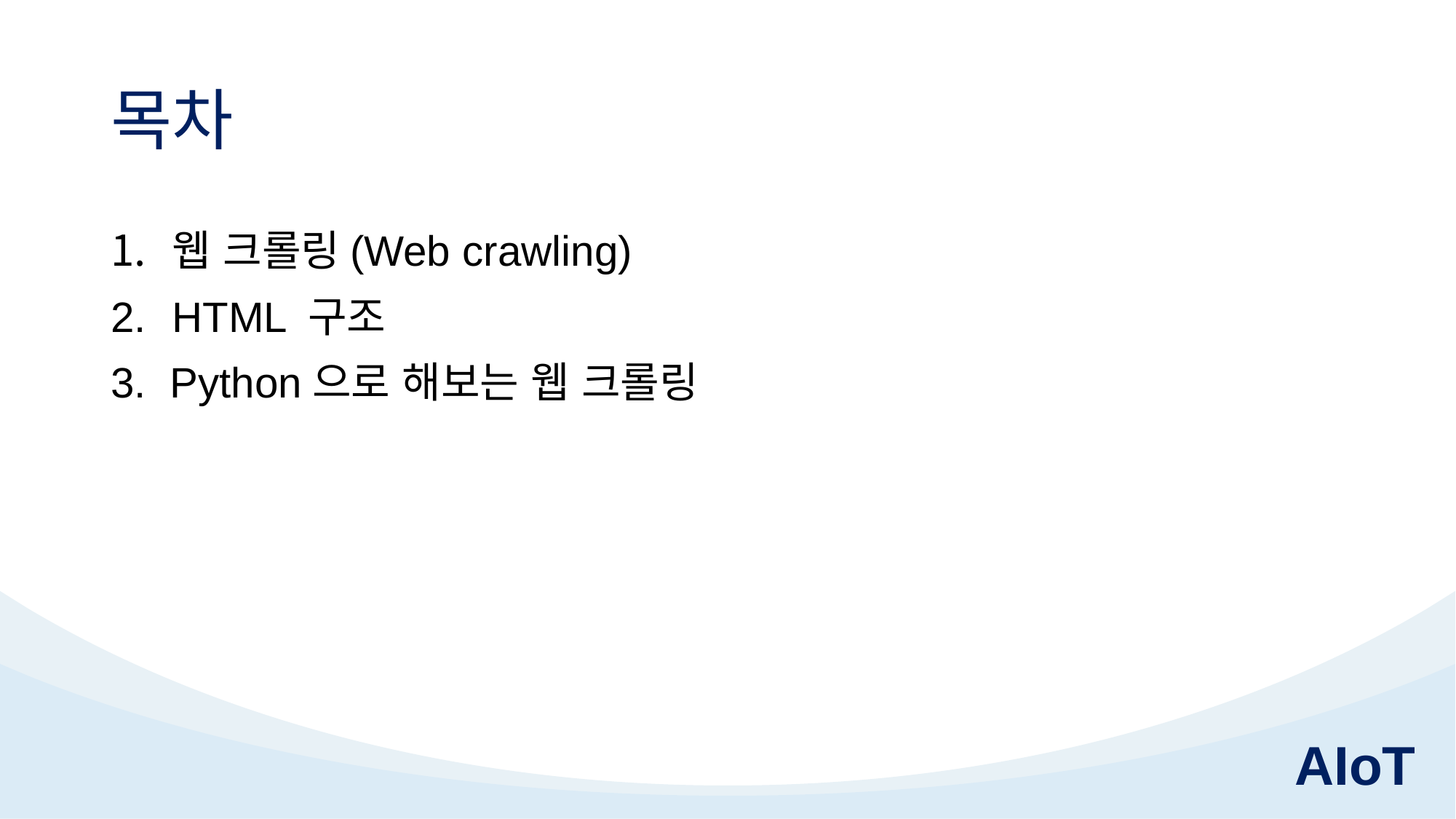

# 목차
웹 크롤링(Web crawling)
HTML 구조
3.  Python으로 해보는 웹 크롤링